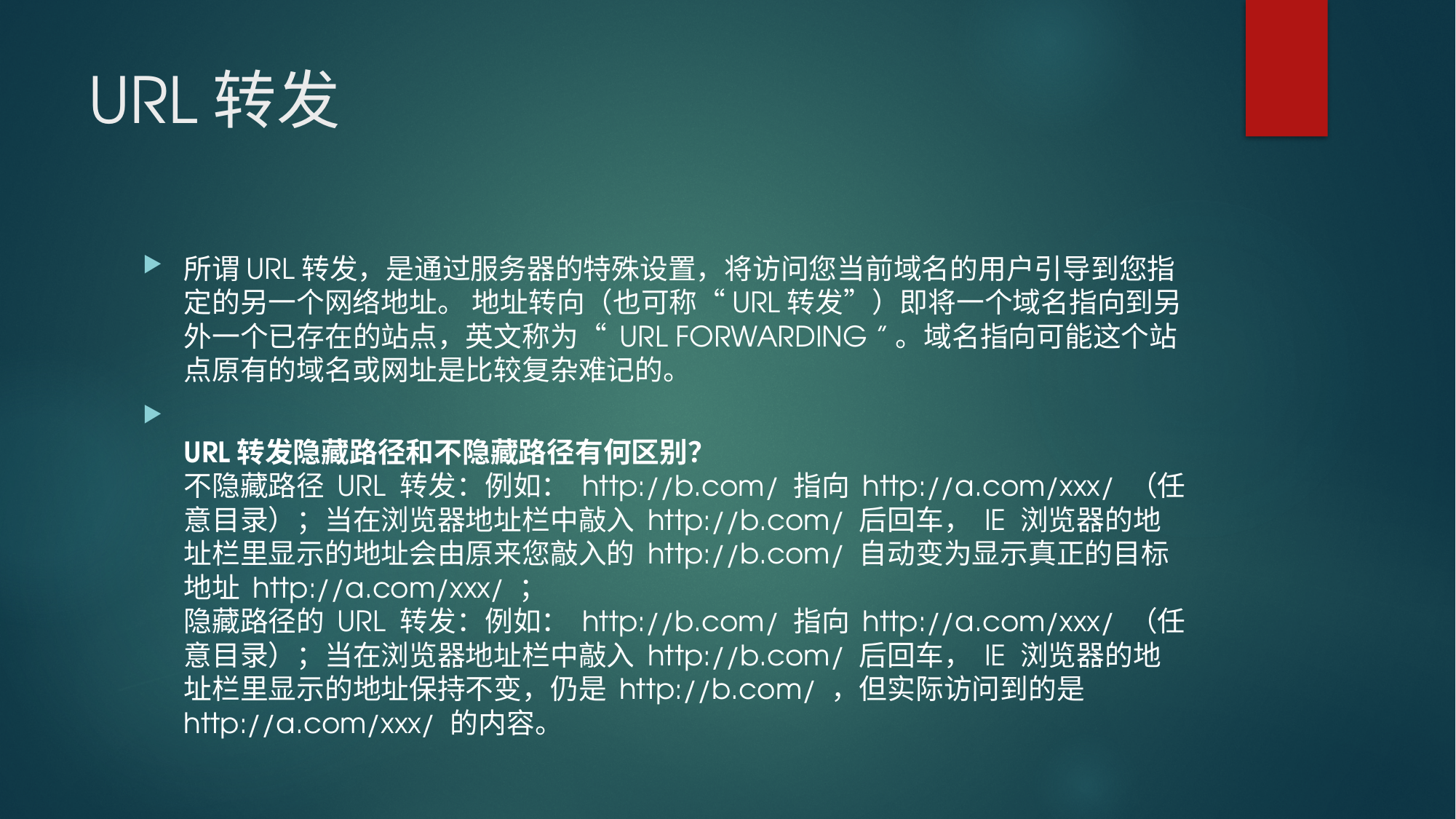

# URL转发
所谓URL转发，是通过服务器的特殊设置，将访问您当前域名的用户引导到您指定的另一个网络地址。 地址转向（也可称“URL转发”）即将一个域名指向到另外一个已存在的站点，英文称为“ URL FORWARDING ”。域名指向可能这个站点原有的域名或网址是比较复杂难记的。
URL转发隐藏路径和不隐藏路径有何区别？
不隐藏路径 URL 转发：例如： http://b.com/ 指向 http://a.com/xxx/ （任意目录）；当在浏览器地址栏中敲入 http://b.com/ 后回车， IE 浏览器的地址栏里显示的地址会由原来您敲入的 http://b.com/ 自动变为显示真正的目标地址 http://a.com/xxx/ ； 　　
隐藏路径的 URL 转发：例如： http://b.com/ 指向 http://a.com/xxx/ （任意目录）；当在浏览器地址栏中敲入 http://b.com/ 后回车， IE 浏览器的地址栏里显示的地址保持不变，仍是 http://b.com/ ，但实际访问到的是 http://a.com/xxx/ 的内容。